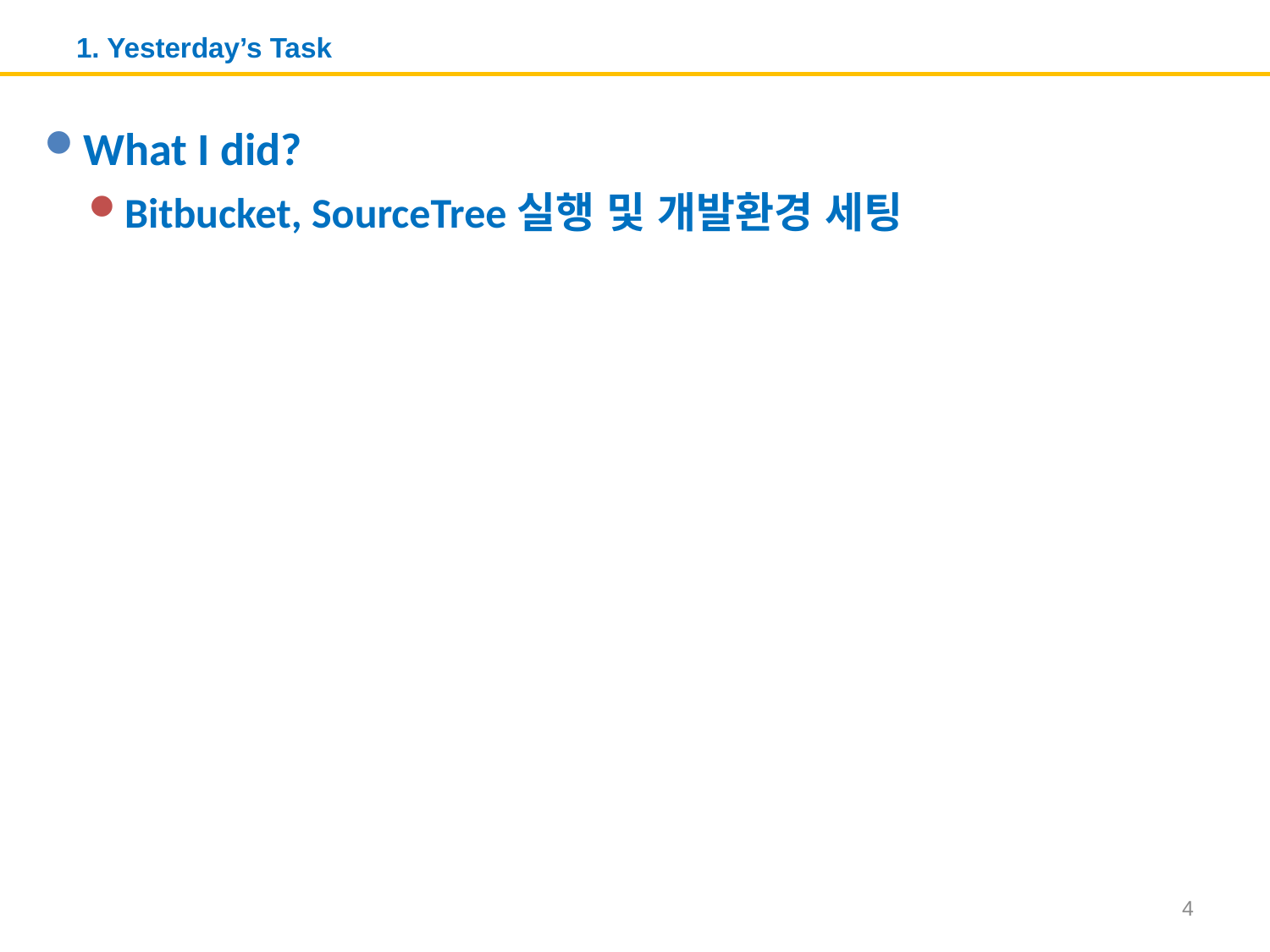

# 1. Yesterday’s Task
What I did?
Bitbucket, SourceTree실행 및 개발환경 세팅

4